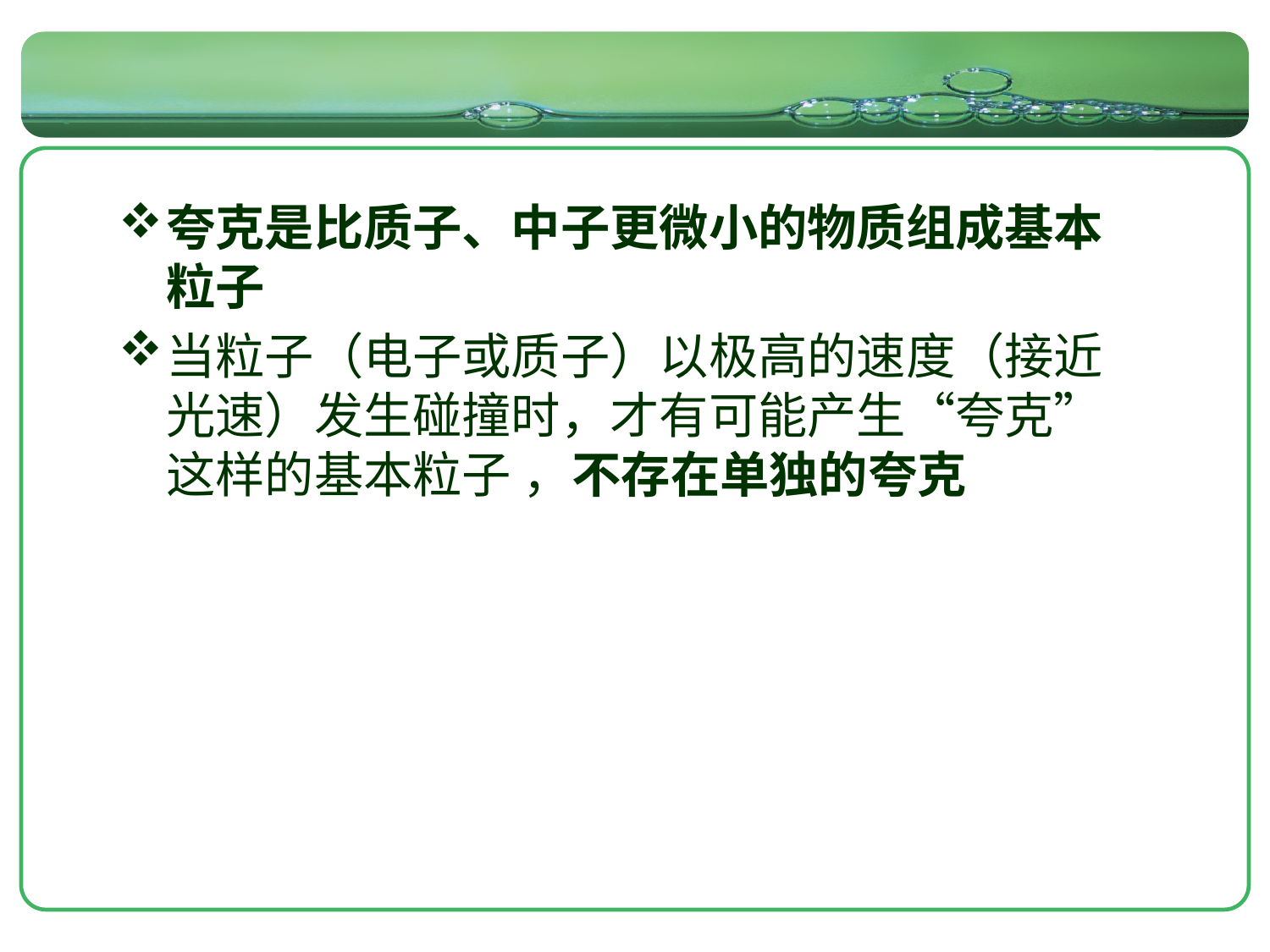

#
夸克是比质子、中子更微小的物质组成基本粒子
当粒子（电子或质子）以极高的速度（接近光速）发生碰撞时，才有可能产生“夸克”这样的基本粒子 ，不存在单独的夸克